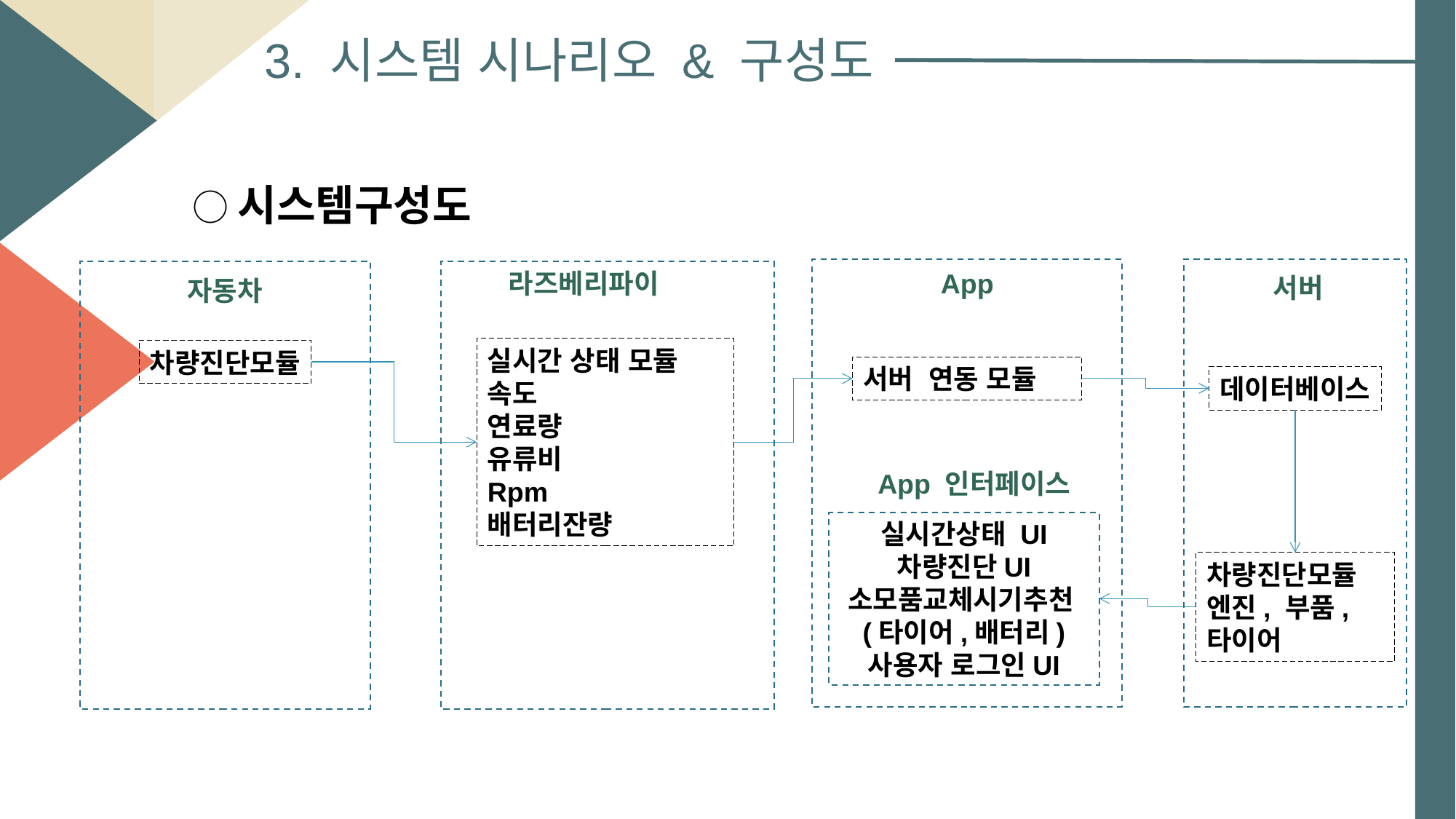

3. 시스템 시나리오 & 구성도
○시스템구성도

라즈베리파이
App
서버
자동차
실시간 상태 모듈
속도
연료량
유류비
Rpm
배터리잔량
차량진단모듈
서버  연동 모듈
데이터베이스

App 인터페이스
실시간상태 UI
차량진단UI
소모품교체시기추천(타이어,배터리)
사용자 로그인UI
차량진단모듈
엔진, 부품, 타이어